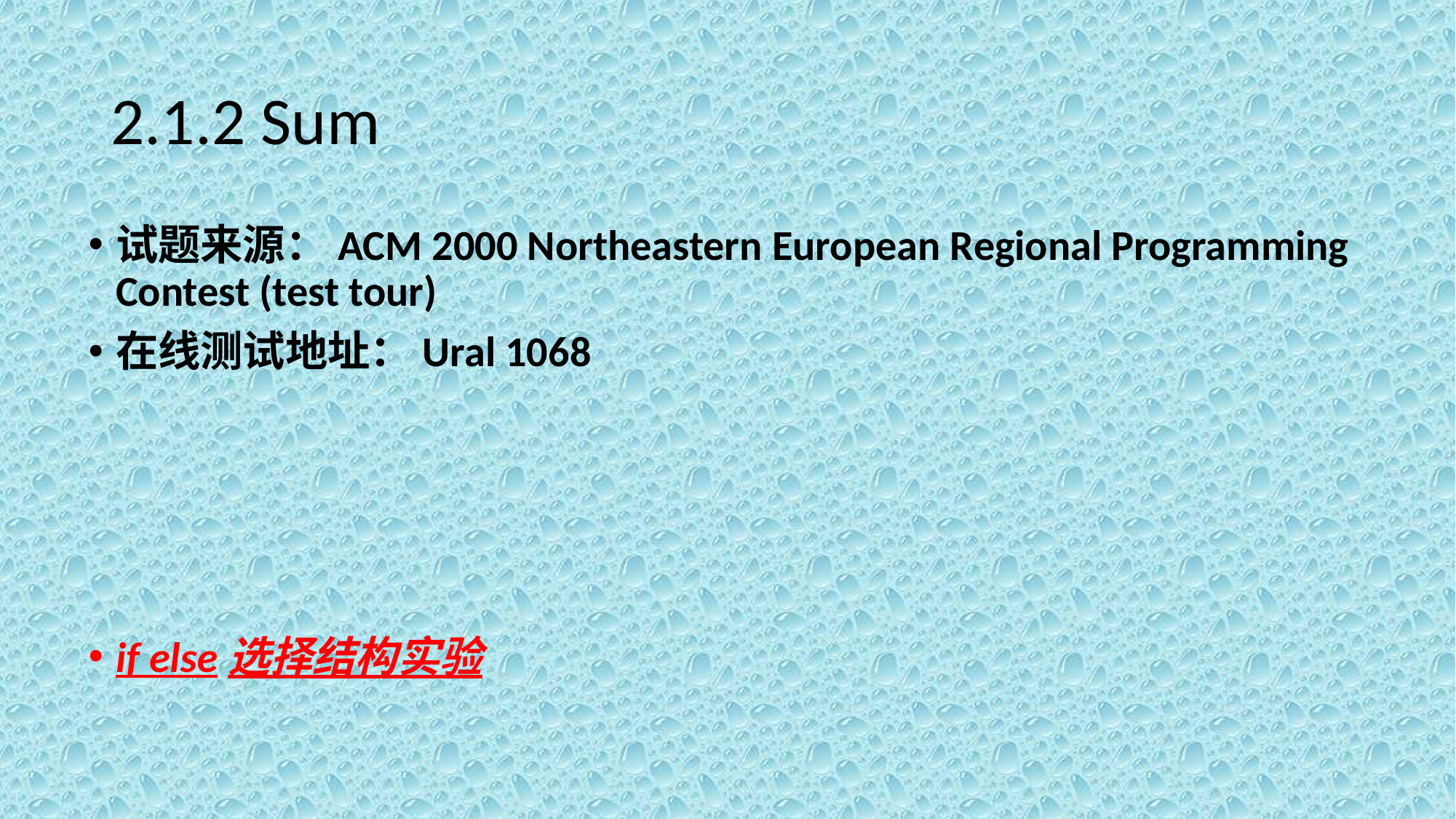

# 2.1.2 Sum
试题来源：ACM 2000 Northeastern European Regional Programming Contest (test tour)
在线测试地址：Ural 1068

if else选择结构实验